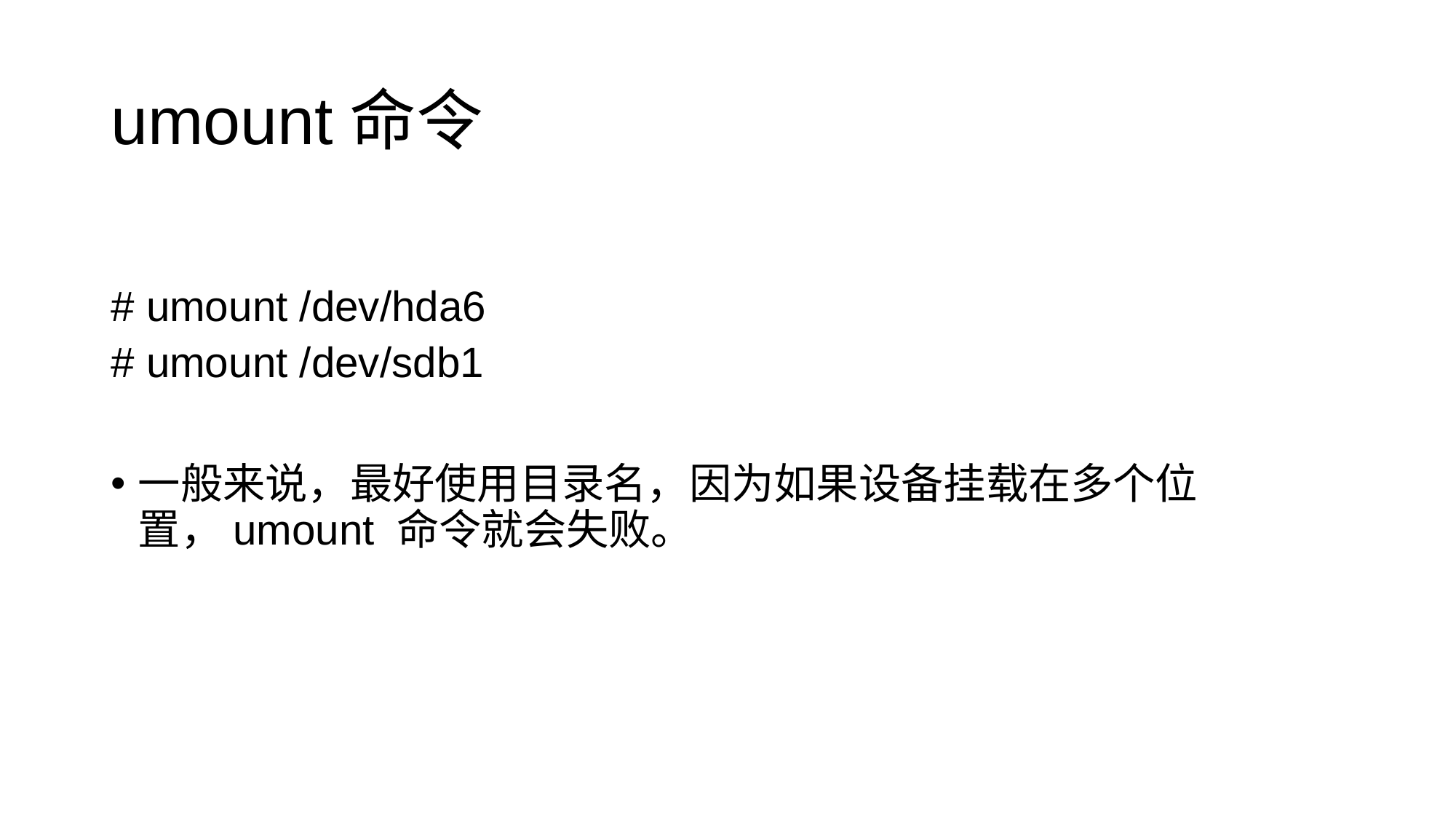

# umount命令

# umount /dev/hda6
# umount /dev/sdb1

一般来说，最好使用目录名，因为如果设备挂载在多个位置，umount 命令就会失败。